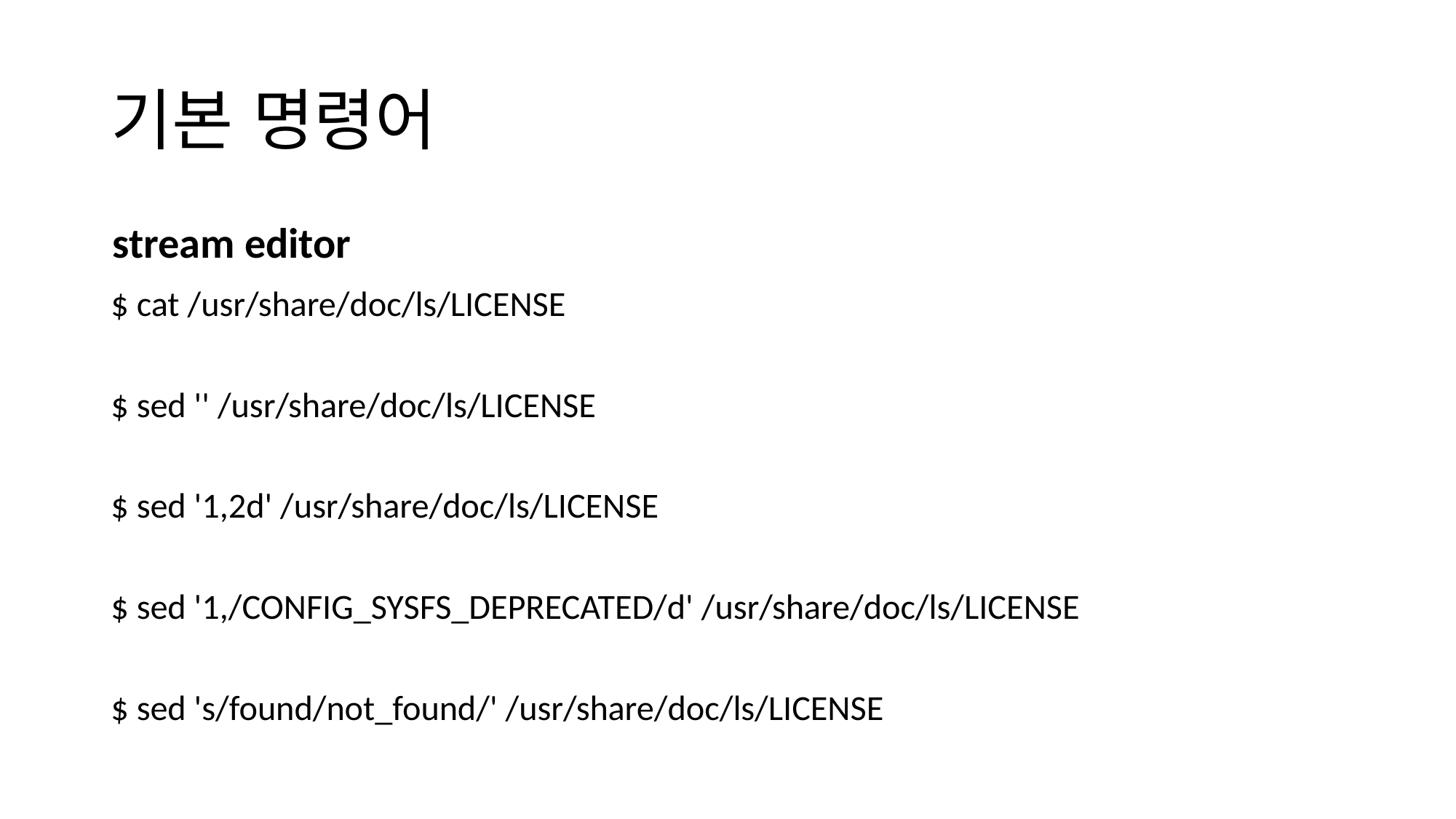

# 기본 명령어
stream editor
$ cat /usr/share/doc/ls/LICENSE

$ sed '' /usr/share/doc/ls/LICENSE

$ sed '1,2d' /usr/share/doc/ls/LICENSE

$ sed '1,/CONFIG_SYSFS_DEPRECATED/d' /usr/share/doc/ls/LICENSE

$ sed 's/found/not_found/' /usr/share/doc/ls/LICENSE